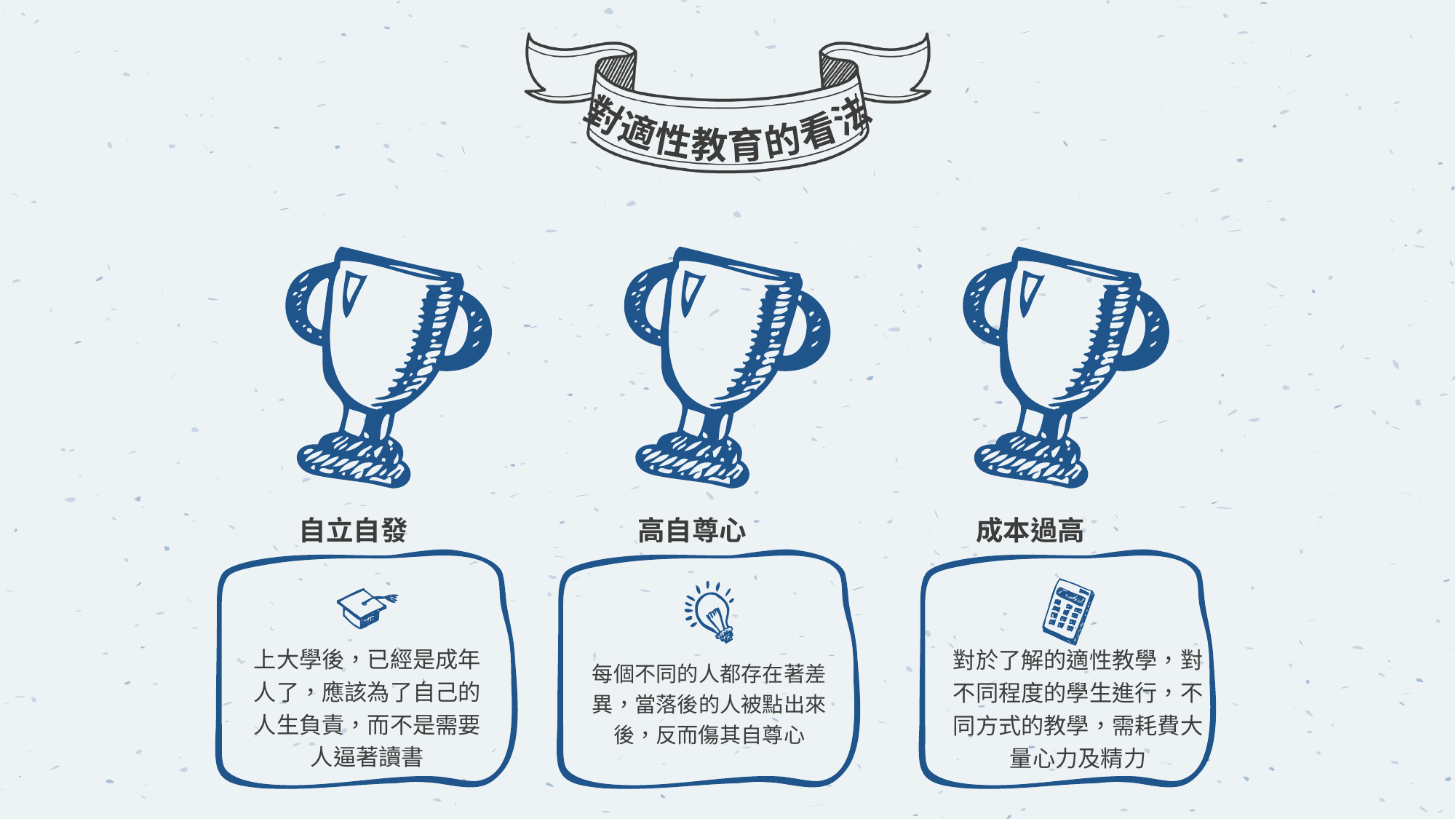

對適性教育的看法

自立自發
高自尊心
成本過高

上大學後，已經是成年人了，應該為了自己的人生負責，而不是需要人逼著讀書

每個不同的人都存在著差異，當落後的人被點出來後，反而傷其自尊心

對於了解的適性教學，對不同程度的學生進行，不同方式的教學，需耗費大量心力及精力